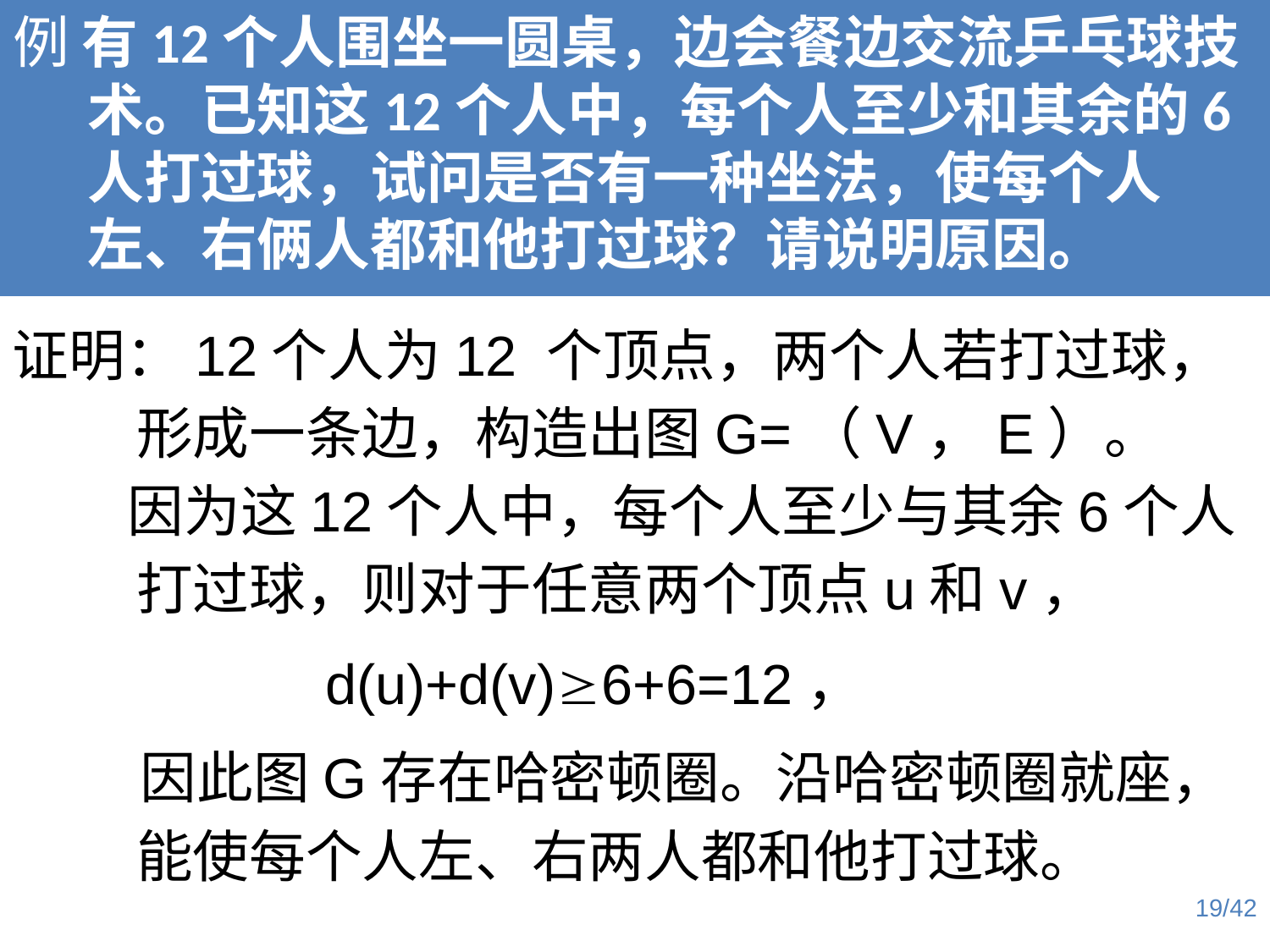

例 有12个人围坐一圆桌，边会餐边交流乒乓球技术。已知这12个人中，每个人至少和其余的6人打过球，试问是否有一种坐法，使每个人左、右俩人都和他打过球？请说明原因。
证明：12个人为12 个顶点，两个人若打过球，形成一条边，构造出图G=（V，E）。
        因为这12个人中，每个人至少与其余6个人打过球，则对于任意两个顶点u和v，
                    d(u)+d(v)≥6+6=12，
         因此图G存在哈密顿圈。沿哈密顿圈就座，能使每个人左、右两人都和他打过球。
19/42